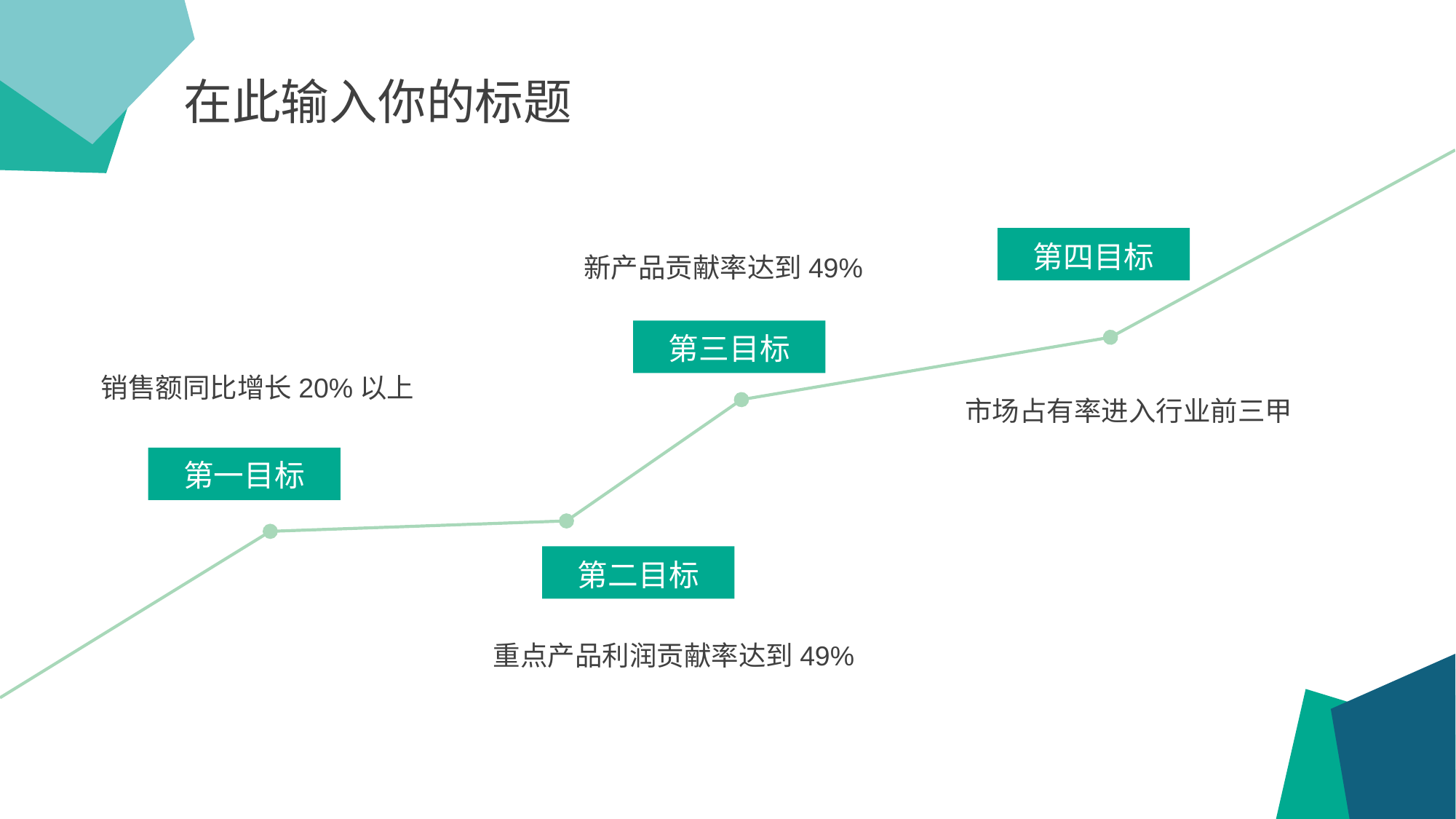

在此输入你的标题

第四目标
新产品贡献率达到49%

第三目标
销售额同比增长20%以上
市场占有率进入行业前三甲

第一目标

第二目标
重点产品利润贡献率达到49%